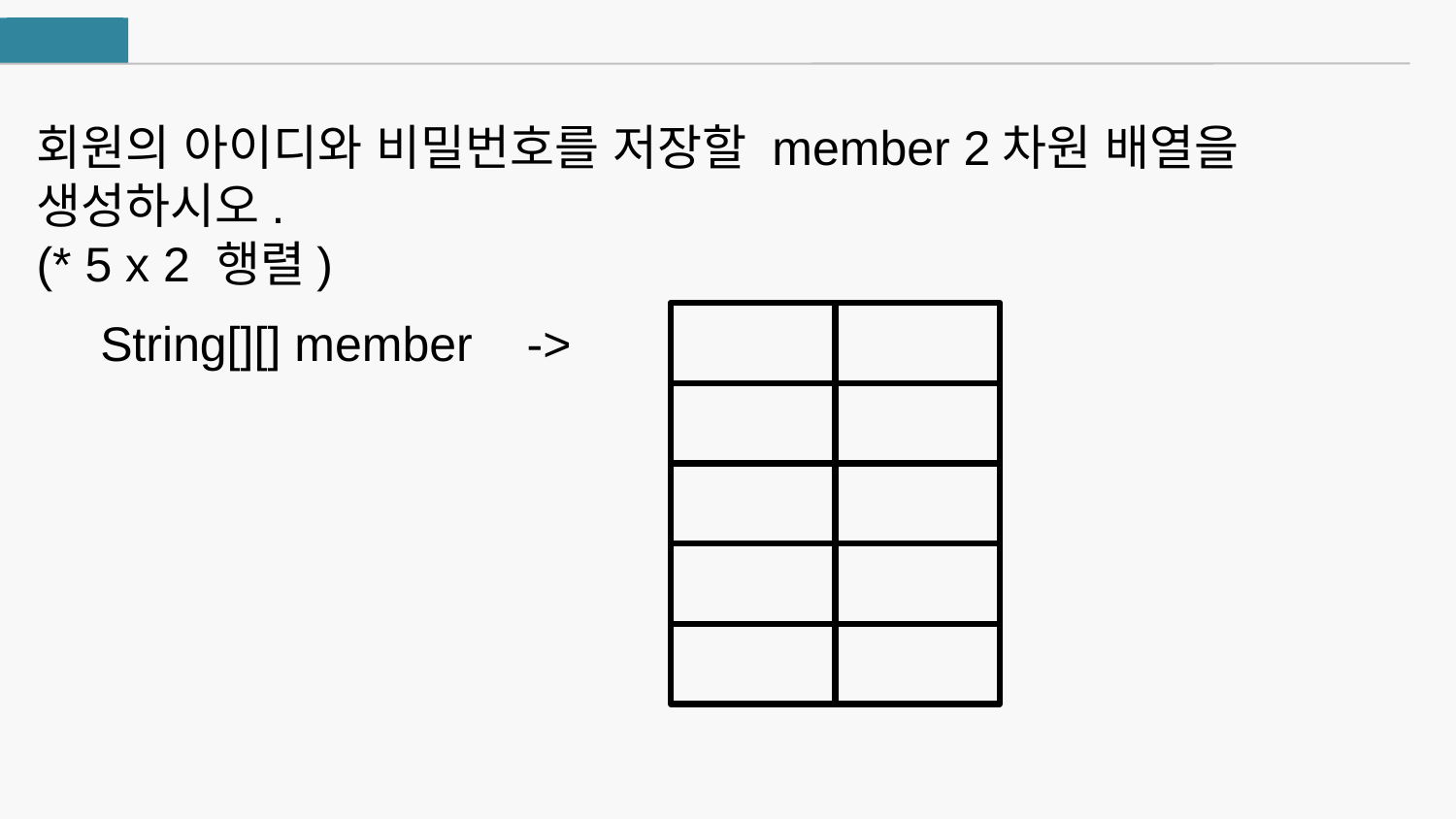

자바
회원의 아이디와 비밀번호를 저장할 member 2차원 배열을 생성하시오.
(* 5 x 2 행렬)

String[][] member    ->